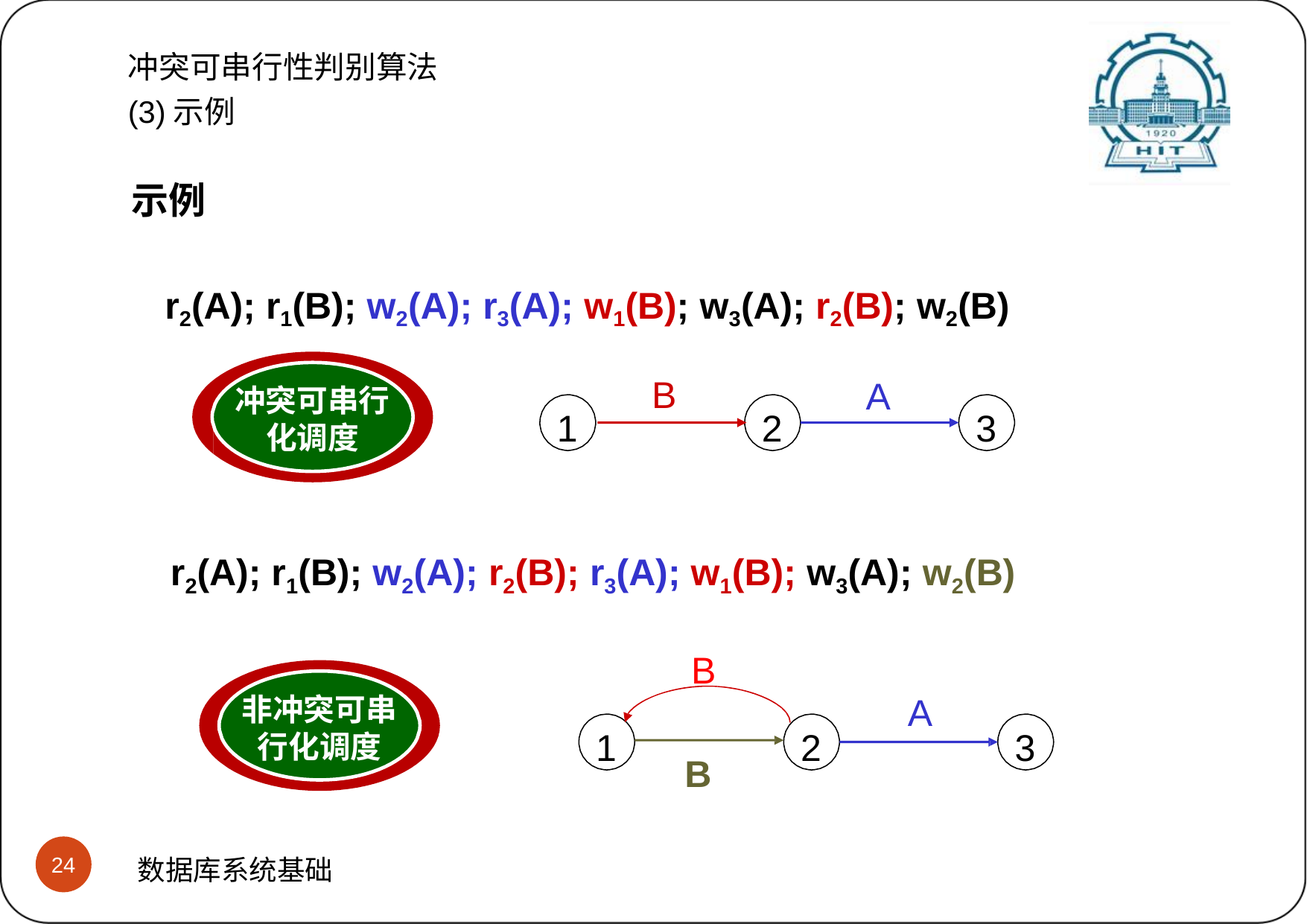

# 冲突可串行性判别算法
(3)示例
示例

r2(A); r1(B); w2(A); r3(A); w1(B); w3(A); r2(B); w2(B)

B
A
冲突可串行 化调度

1
2
3

r2(A); r1(B); w2(A); r2(B); r3(A); w1(B); w3(A); w2(B)

B

A
非冲突可串 行化调度

1
2
3

B